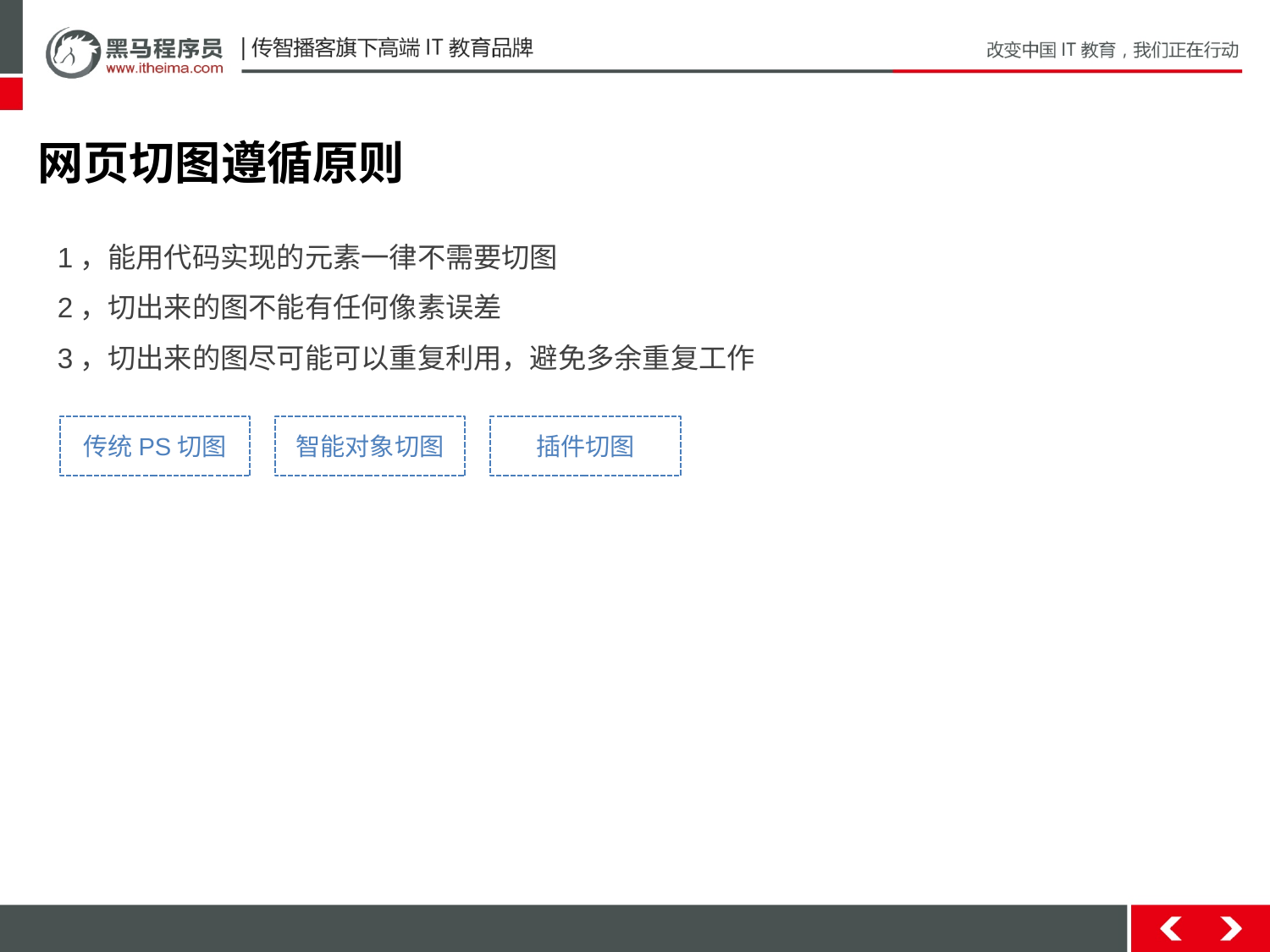

网页切图遵循原则
1，能用代码实现的元素一律不需要切图
2，切出来的图不能有任何像素误差
3，切出来的图尽可能可以重复利用，避免多余重复工作
WEB视觉设计规范
传统PS切图
智能对象切图
插件切图